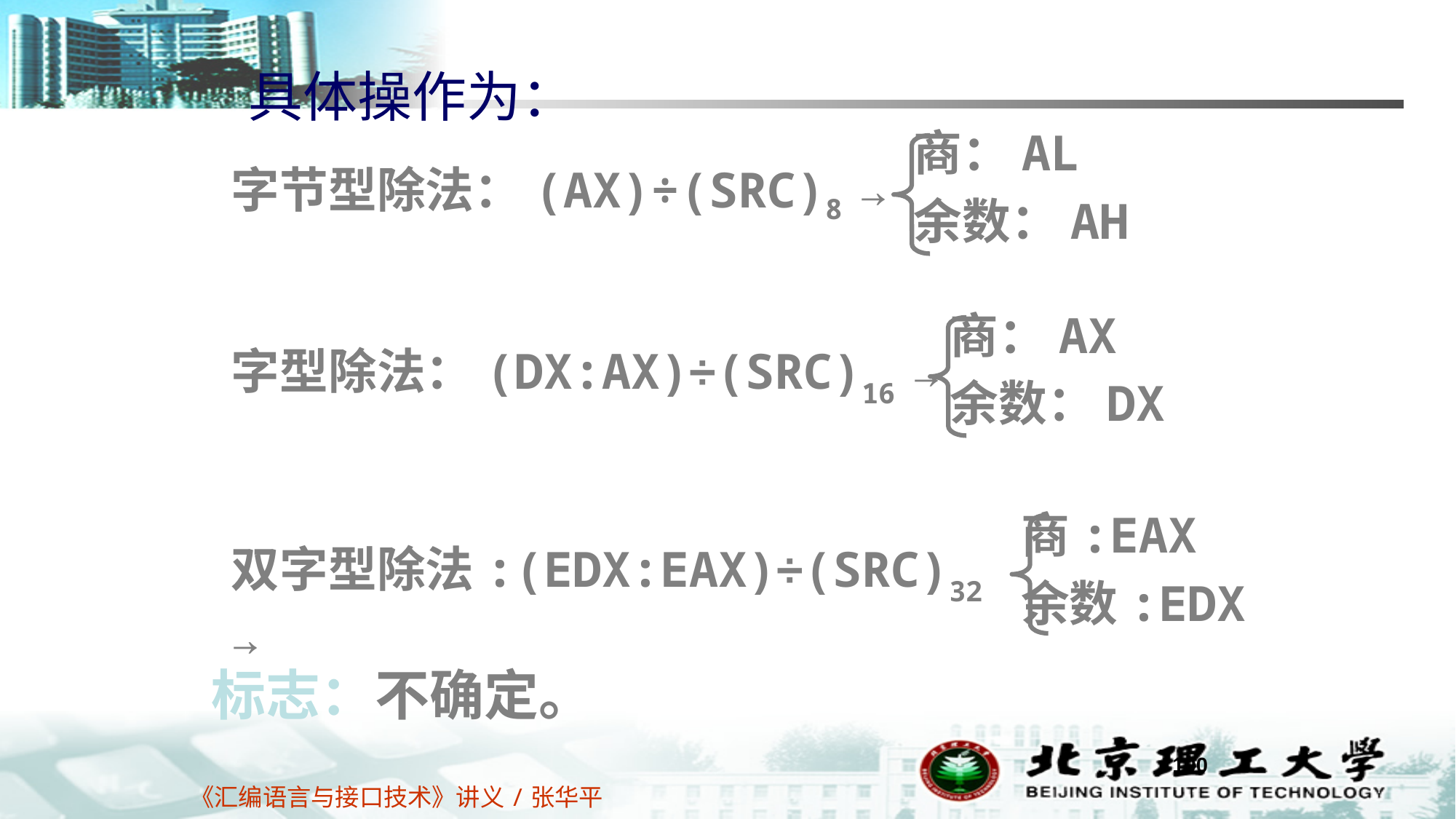

具体操作为：
商：AL
余数：AH

字节型除法：(AX)÷(SRC)8 →
商：AX
余数：DX

字型除法：(DX:AX)÷(SRC)16 →
商:EAX
余数:EDX

双字型除法:(EDX:EAX)÷(SRC)32 →
标志：不确定。
100